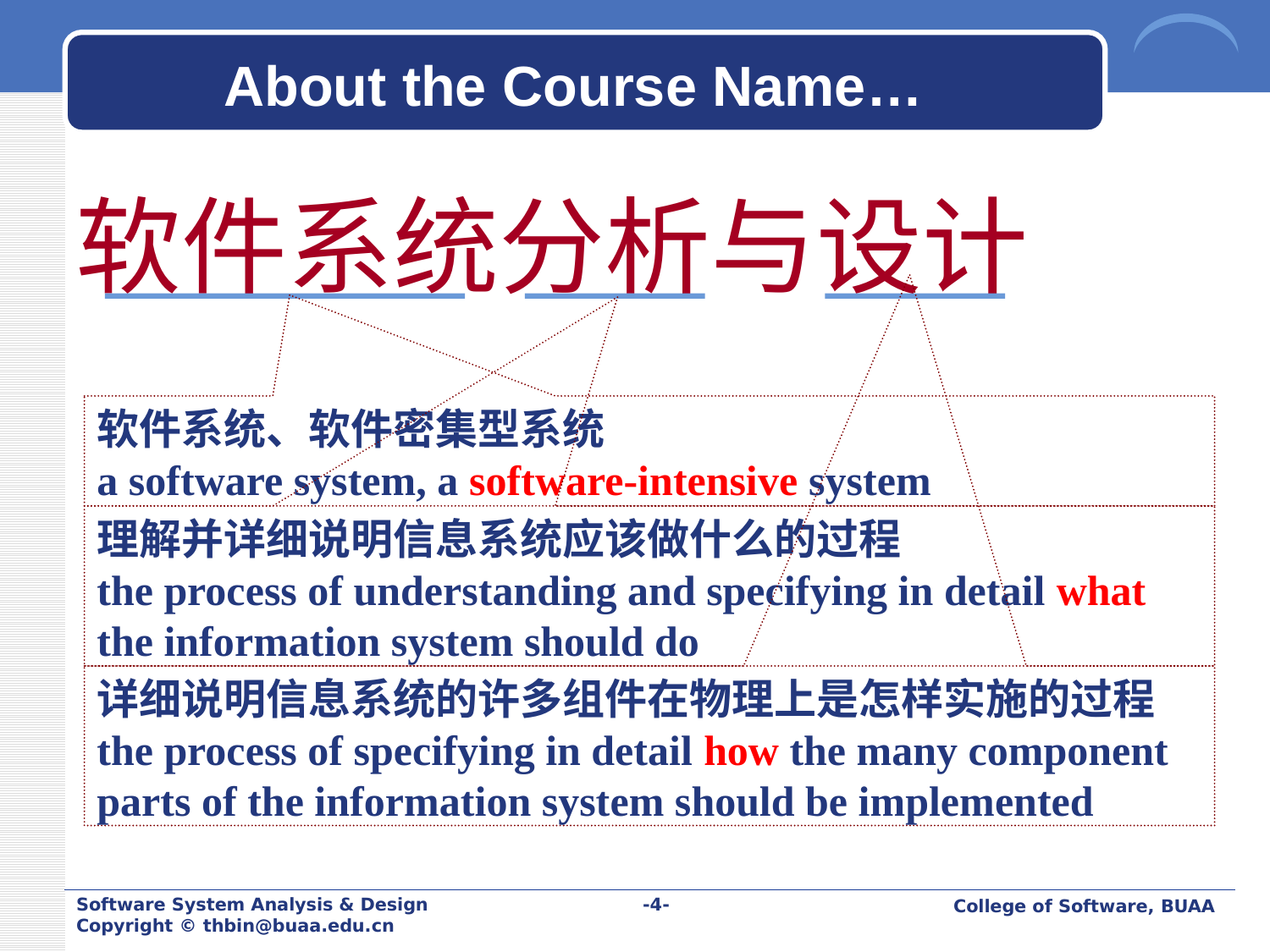

About the Course Name…
软件系统分析与设计

软件系统、软件密集型系统
a software system, a software-intensive system
理解并详细说明信息系统应该做什么的过程
the process of understanding and specifying in detail what the information system should do
详细说明信息系统的许多组件在物理上是怎样实施的过程
the process of specifying in detail how the many component parts of the information system should be implemented
Software System Analysis & Design
Copyright © thbin@buaa.edu.cn
-4-
College of Software, BUAA